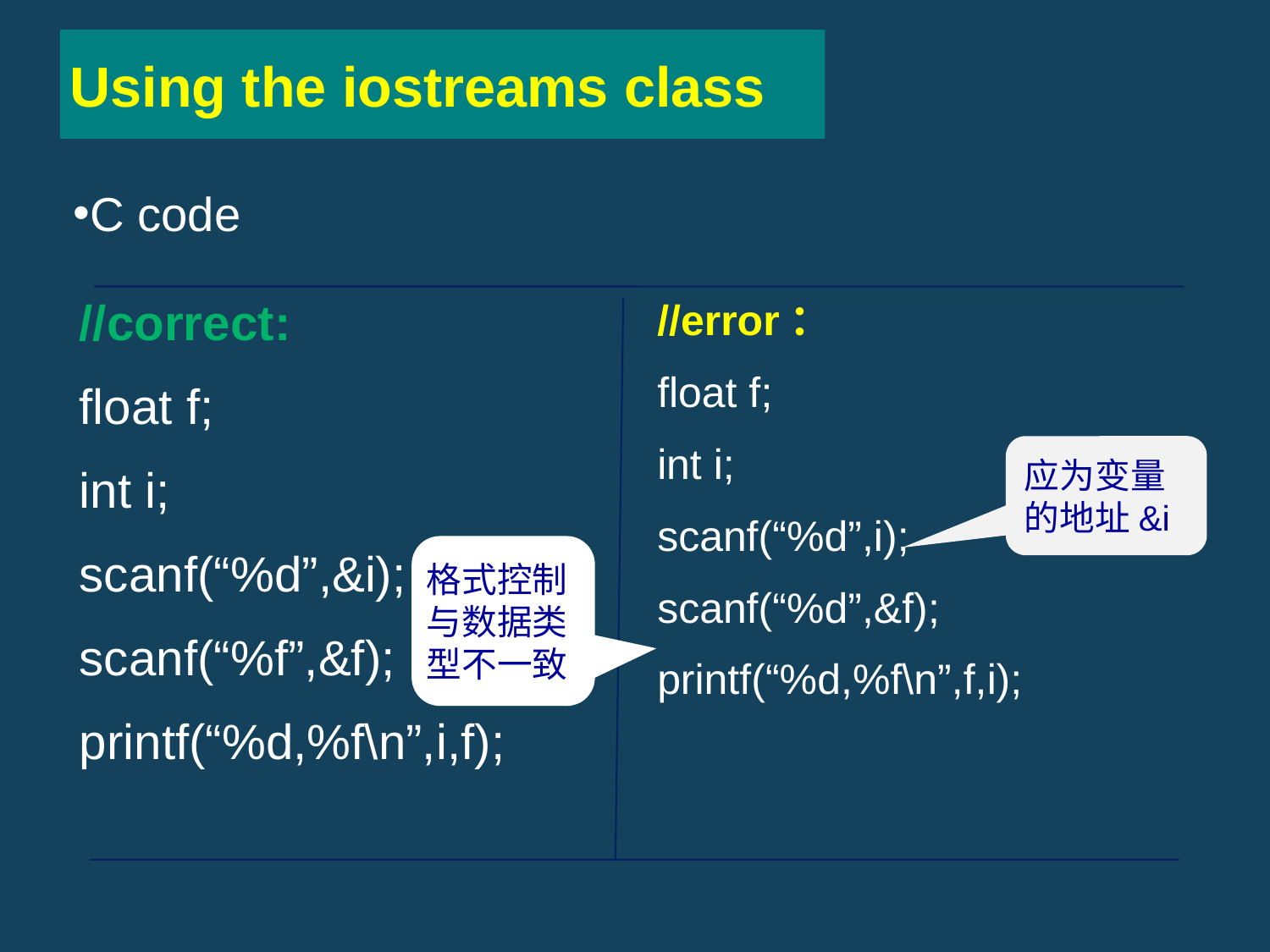

# Using the iostreams class
C code
//correct:
float f;
int i;
scanf(“%d”,&i);
scanf(“%f”,&f);
printf(“%d,%f\n”,i,f);

//error：
float f;
int i;
scanf(“%d”,i);
scanf(“%d”,&f);
printf(“%d,%f\n”,f,i);

应为变量的地址&i
格式控制与数据类型不一致